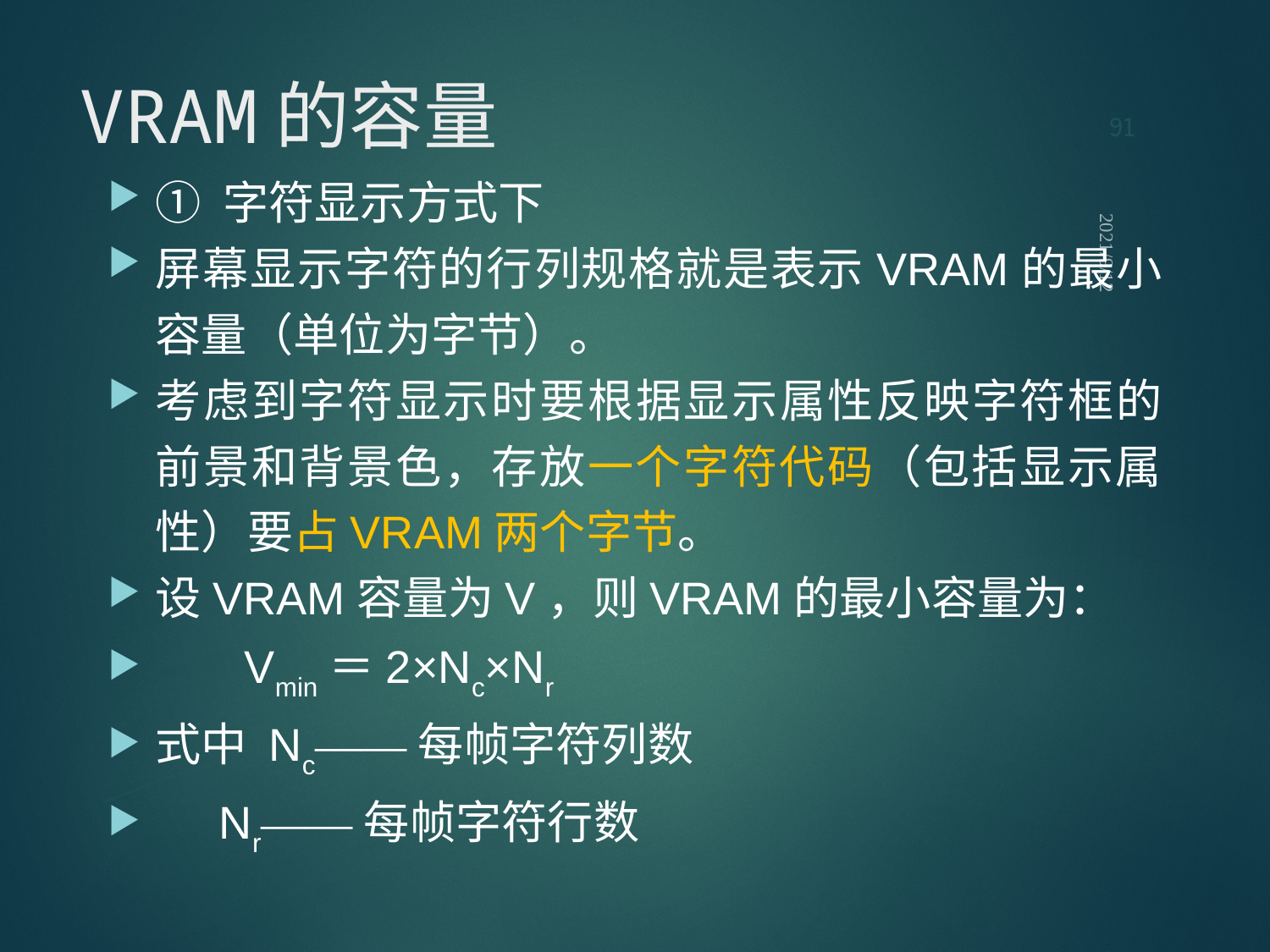

91
# VRAM的容量
① 字符显示方式下
屏幕显示字符的行列规格就是表示VRAM的最小容量（单位为字节）。
考虑到字符显示时要根据显示属性反映字符框的前景和背景色，存放一个字符代码（包括显示属性）要占VRAM两个字节。
设VRAM容量为V，则VRAM的最小容量为：
       Vmin＝2×Nc×Nr
式中 Nc——每帧字符列数
     Nr——每帧字符行数
2021/9/12